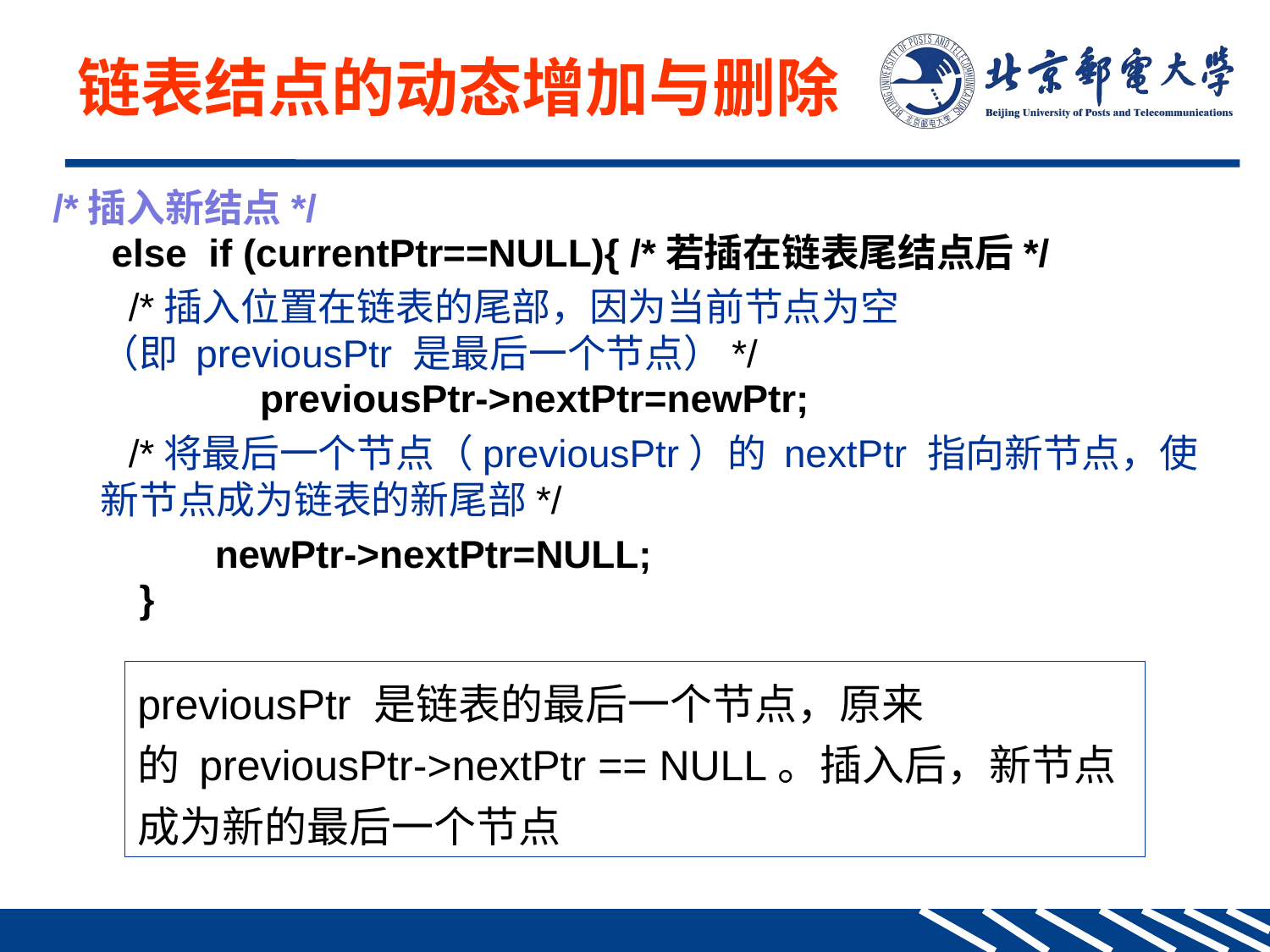

链表结点的动态增加与删除
/*插入新结点*/
	 else  if (currentPtr==NULL){ /*若插在链表尾结点后*/
       /*插入位置在链表的尾部，因为当前节点为空（即 previousPtr 是最后一个节点）*/
      	   previousPtr->nextPtr=newPtr;
       /*将最后一个节点（previousPtr）的 nextPtr 指向新节点，使新节点成为链表的新尾部*/
               newPtr->nextPtr=NULL;
        }

previousPtr 是链表的最后一个节点，原来的 previousPtr->nextPtr == NULL。插入后，新节点成为新的最后一个节点